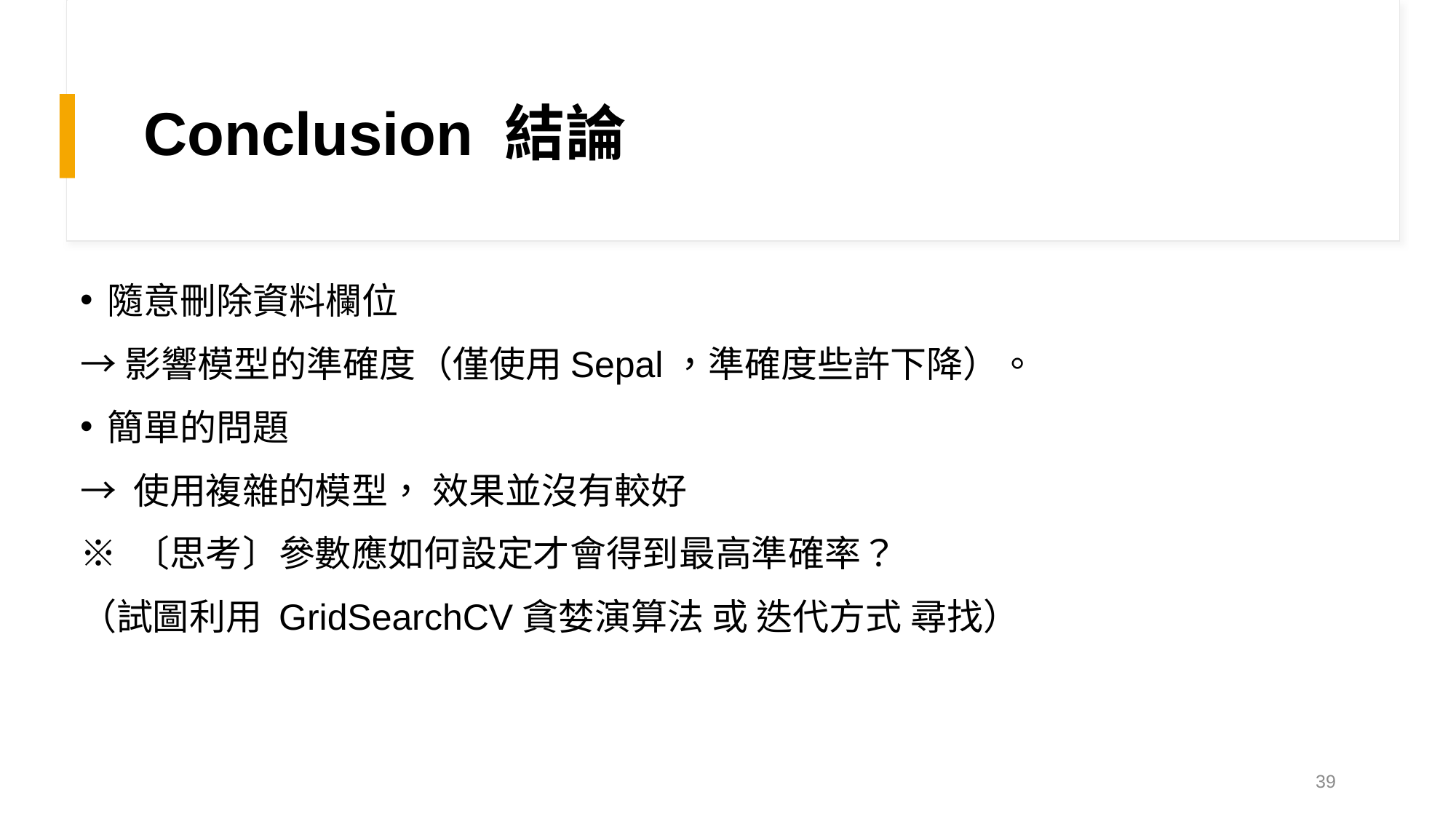

# Conclusion 結論
隨意刪除資料欄位
→影響模型的準確度（僅使用Sepal，準確度些許下降）。
簡單的問題
→ 使用複雜的模型， 效果並沒有較好
※ 〔思考〕參數應如何設定才會得到最高準確率？
（試圖利用 GridSearchCV貪婪演算法 或 迭代方式 尋找）
39